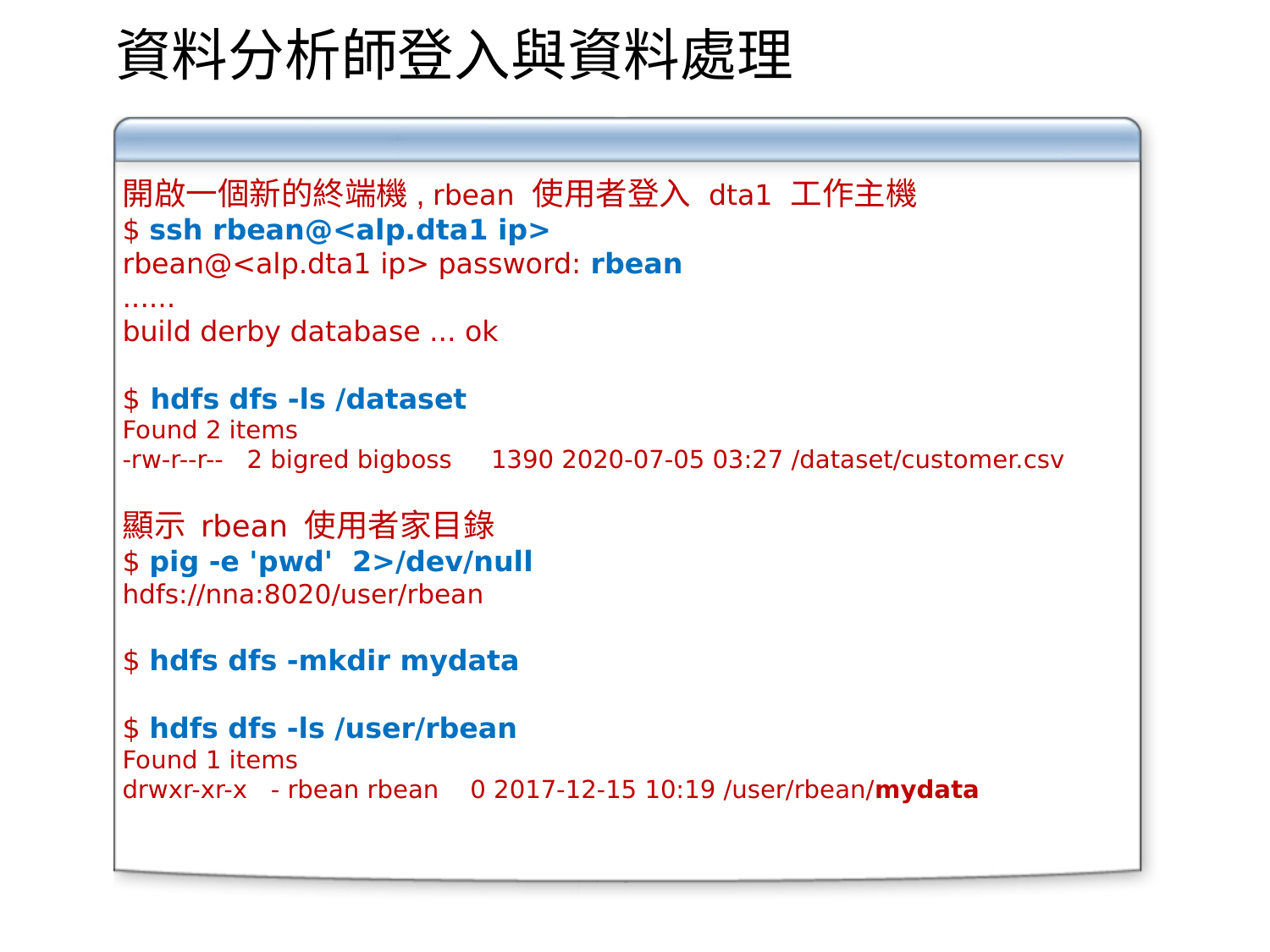

資料分析師登入與資料處理
開啟一個新的終端機, rbean 使用者登入 dta1 工作主機
$ ssh rbean@<alp.dta1 ip>
rbean@<alp.dta1 ip> password: rbean
......
build derby database ... ok

$ hdfs dfs -ls /dataset
Found 2 items
-rw-r--r--   2 bigred bigboss     1390 2020-07-05 03:27 /dataset/customer.csv

顯示 rbean 使用者家目錄
$ pig -e 'pwd'  2>/dev/null
hdfs://nna:8020/user/rbean

$ hdfs dfs -mkdir mydata

$ hdfs dfs -ls /user/rbean
Found 1 items
drwxr-xr-x   - rbean rbean    0 2017-12-15 10:19 /user/rbean/mydata